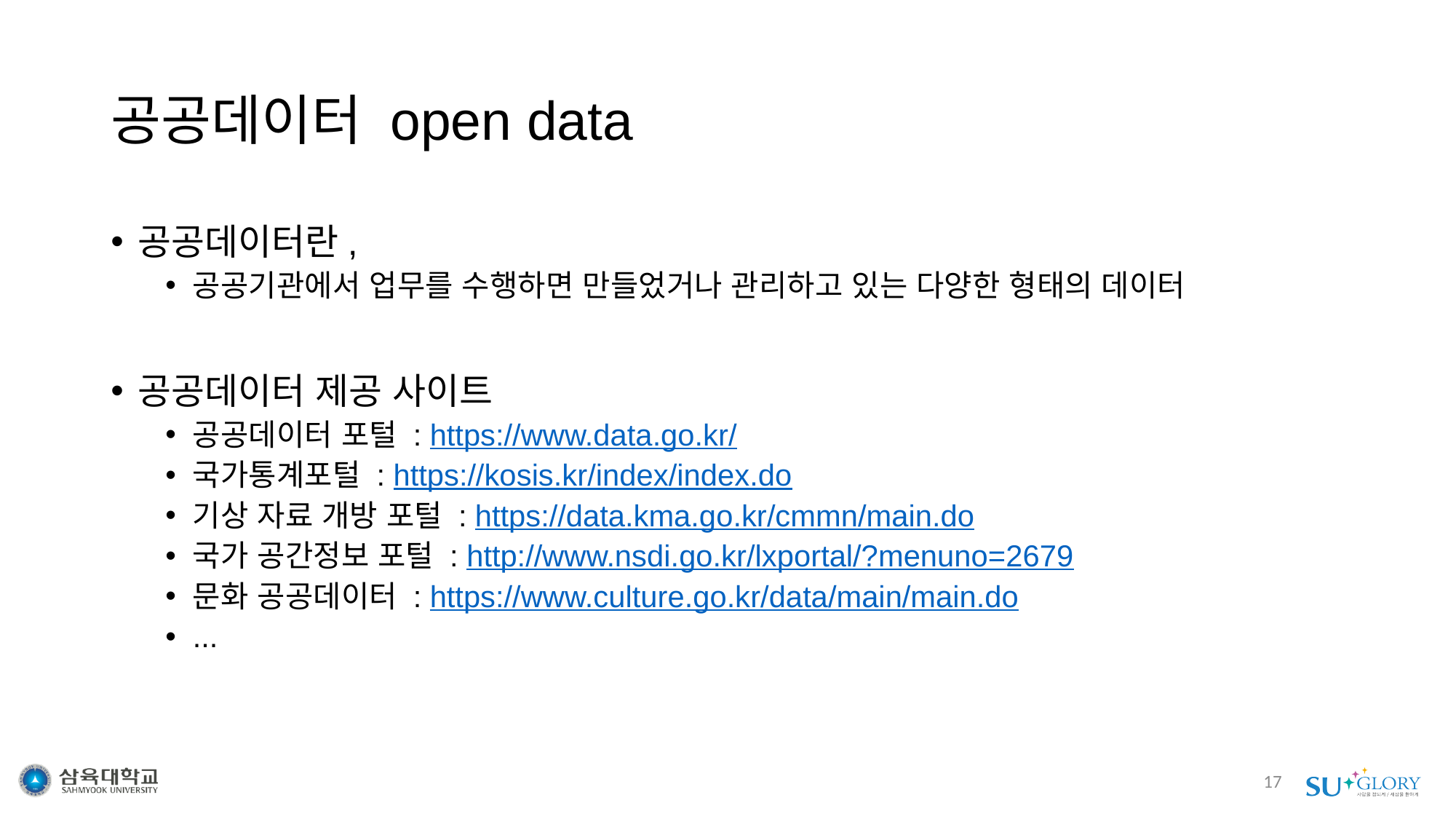

# 공공데이터 open data
공공데이터란,
공공기관에서 업무를 수행하면 만들었거나 관리하고 있는 다양한 형태의 데이터

공공데이터 제공 사이트
공공데이터 포털 : https://www.data.go.kr/
국가통계포털 : https://kosis.kr/index/index.do
기상 자료 개방 포털 : https://data.kma.go.kr/cmmn/main.do
국가 공간정보 포털 : http://www.nsdi.go.kr/lxportal/?menuno=2679
문화 공공데이터 : https://www.culture.go.kr/data/main/main.do
...

17